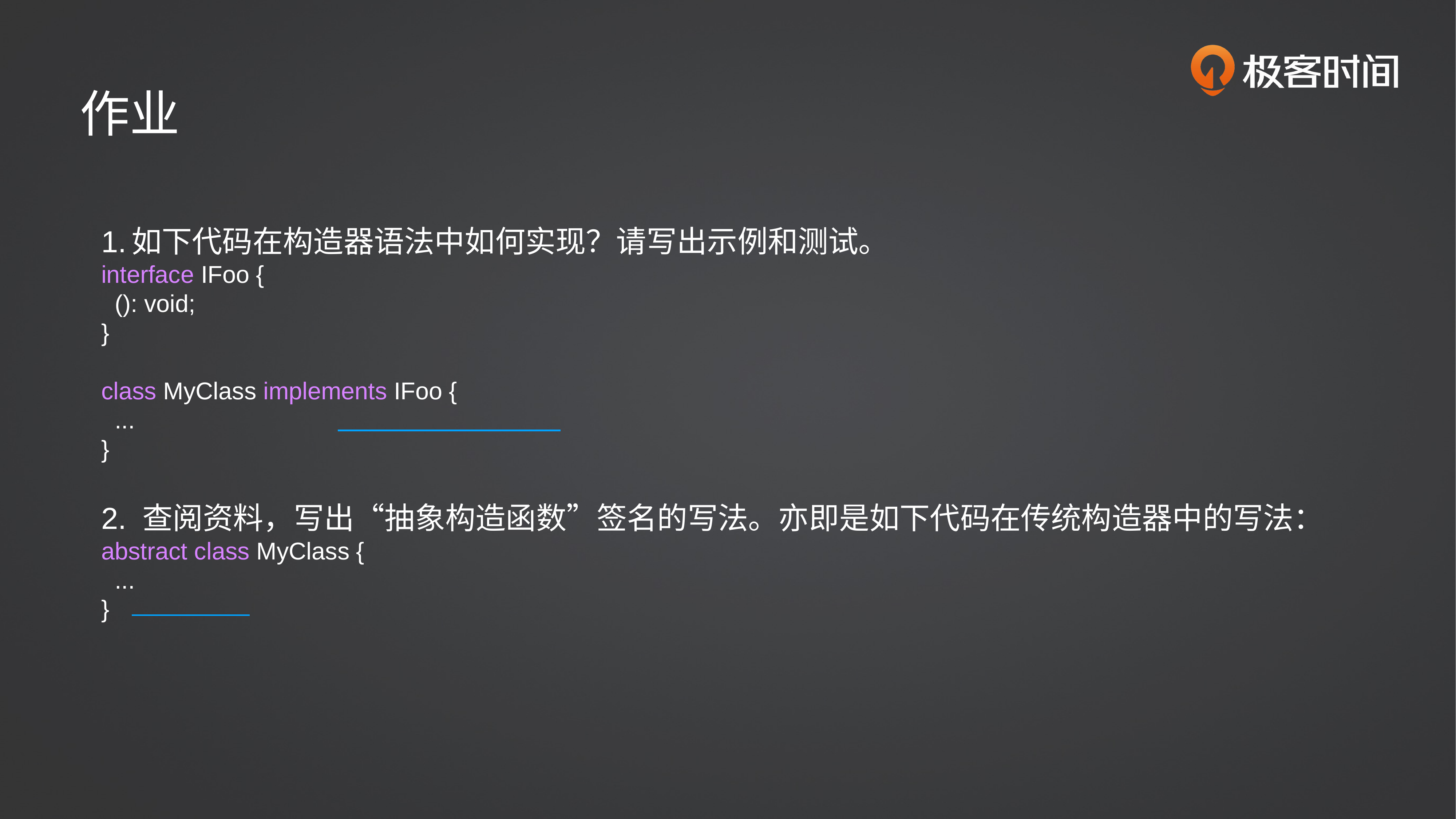

作业
如下代码在构造器语法中如何实现？请写出示例和测试。
interface IFoo {
  (): void;
}

class MyClass implements IFoo {
  ...
}

2. 查阅资料，写出“抽象构造函数”签名的写法。亦即是如下代码在传统构造器中的写法：
abstract class MyClass {
  ...
}